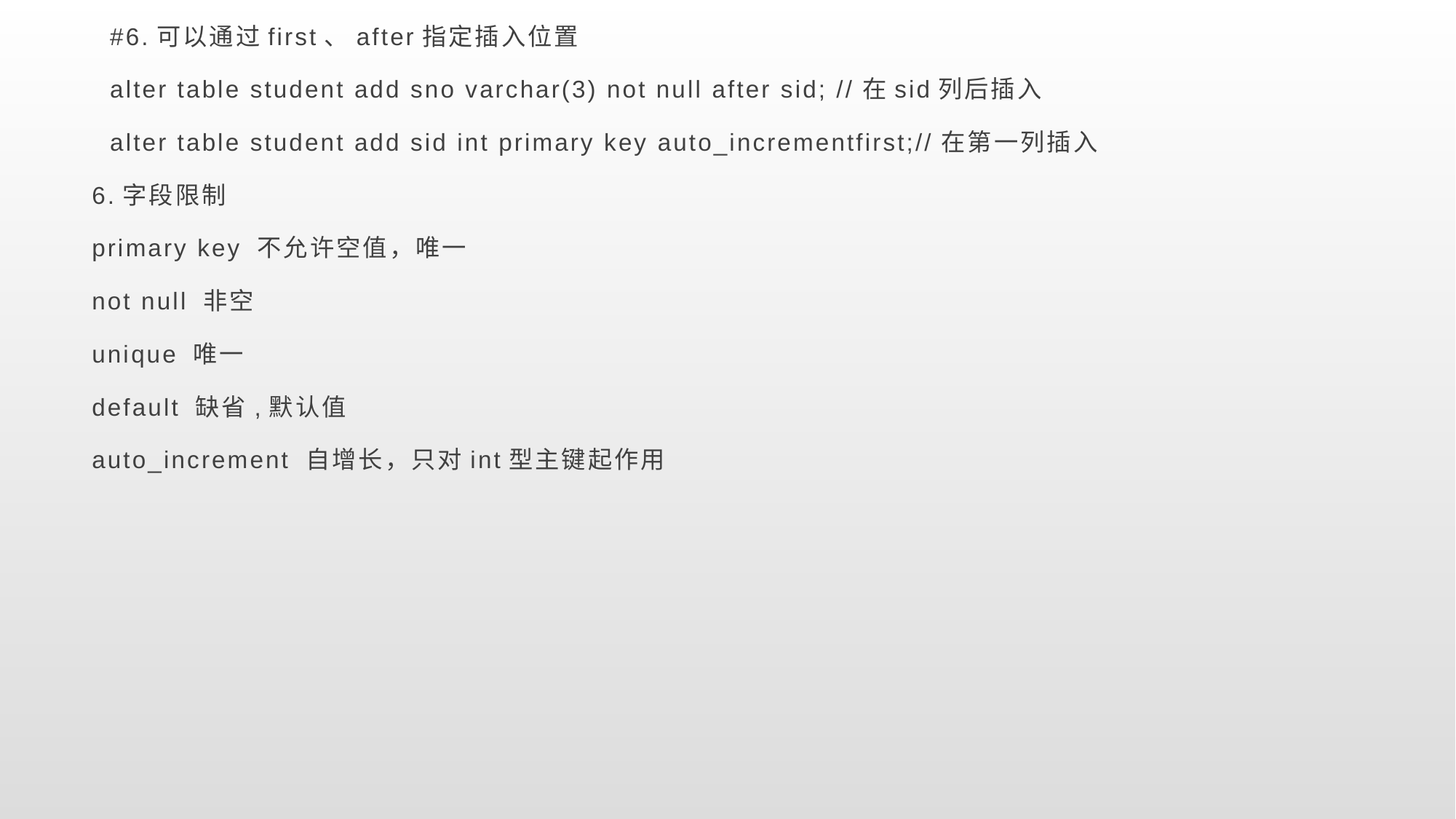

#6.可以通过first、after指定插⼊位置
  alter table student add sno varchar(3) not null after sid; //在sid列后插⼊
  alter table student add sid int primary key auto_incrementfirst;//在第⼀列插⼊
6.字段限制
primary key 不允许空值，唯⼀
not null ⾮空
unique 唯⼀
default 缺省,默认值
auto_increment ⾃增⻓，只对int型主键起作⽤